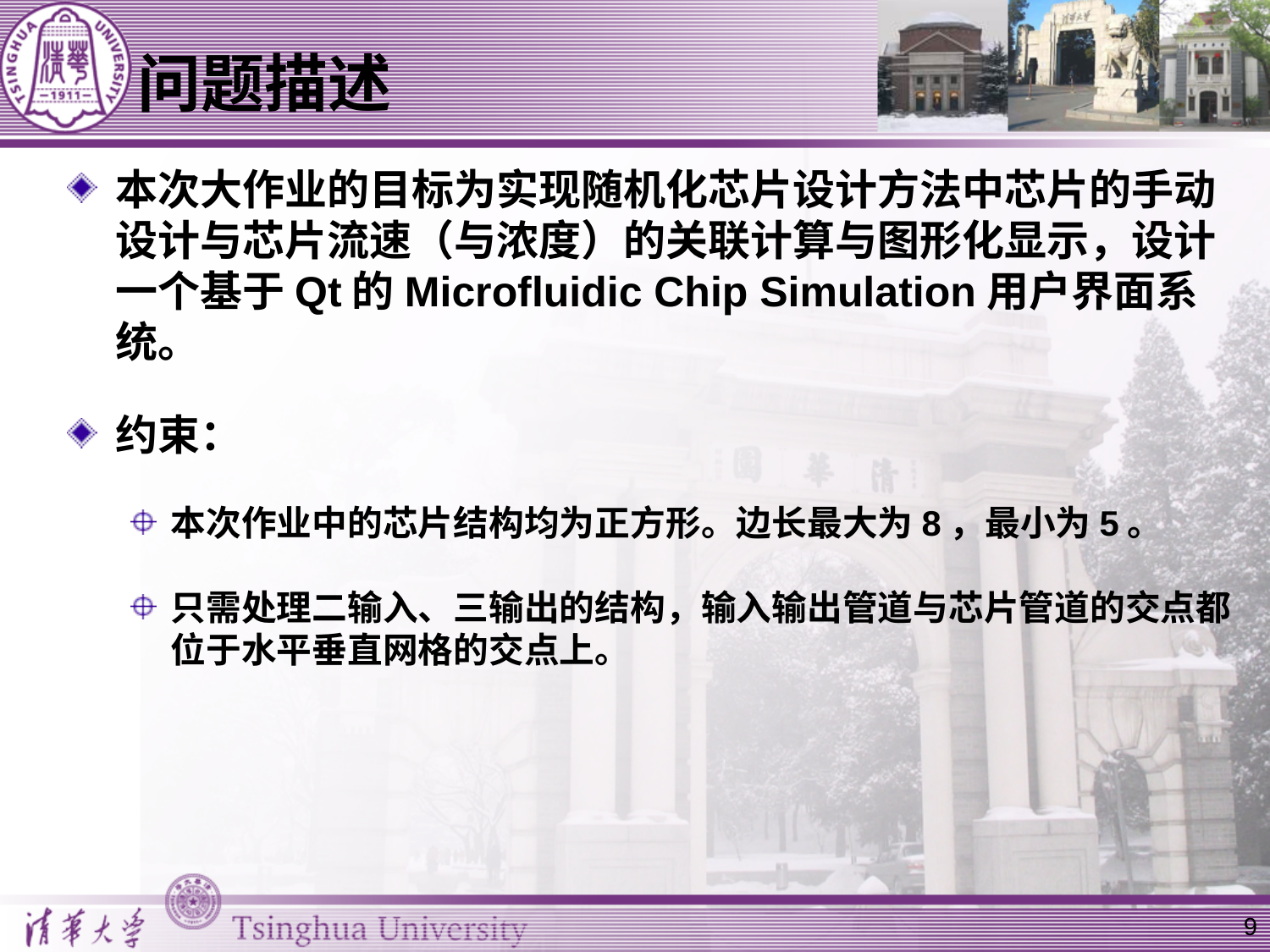

# 问题描述
本次大作业的目标为实现随机化芯片设计方法中芯片的手动设计与芯片流速（与浓度）的关联计算与图形化显示，设计一个基于Qt的Microfluidic Chip Simulation用户界面系统。
约束：
本次作业中的芯片结构均为正方形。边长最大为8，最小为5。
只需处理二输入、三输出的结构，输入输出管道与芯片管道的交点都位于水平垂直网格的交点上。
9